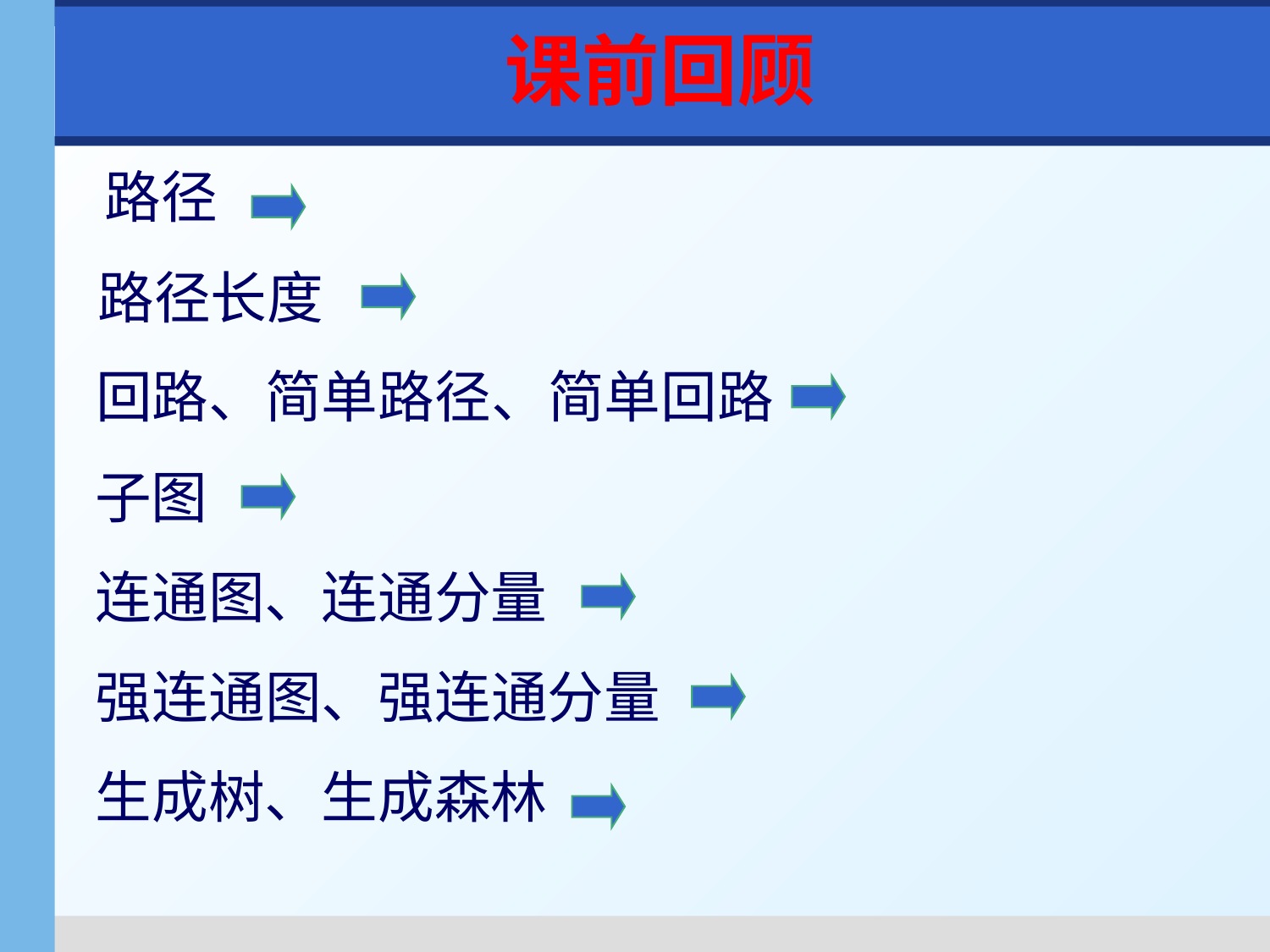

课前回顾
路径

路径长度

回路、简单路径、简单回路

子图

连通图、连通分量

强连通图、强连通分量

生成树、生成森林